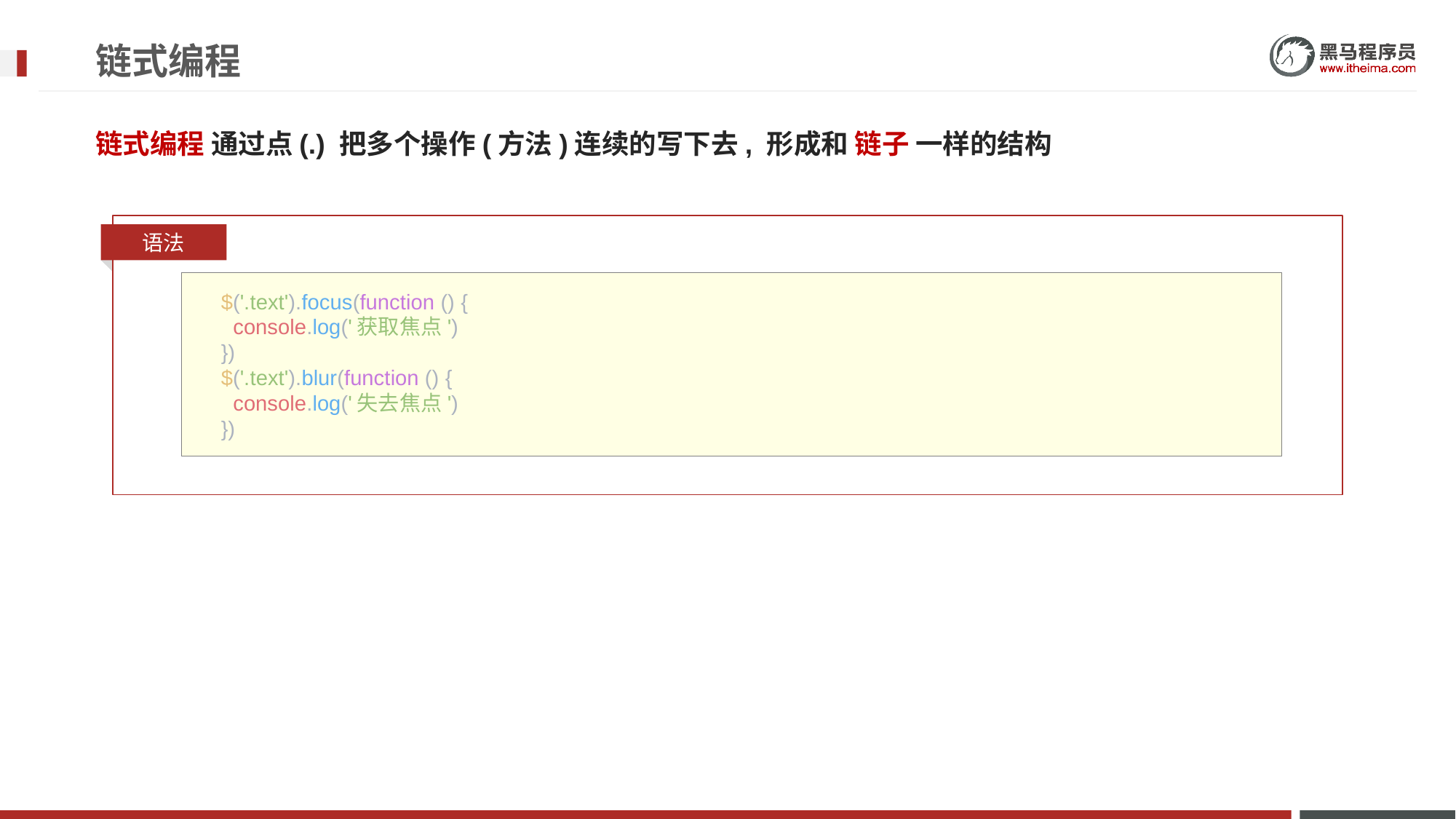

# 链式编程
链式编程 通过点(.) 把多个操作(方法)连续的写下去, 形成和 链子 一样的结构

语法

      $('.text').focus(function () {
        console.log('获取焦点')
      })
      $('.text').blur(function () {
        console.log('失去焦点')
      })